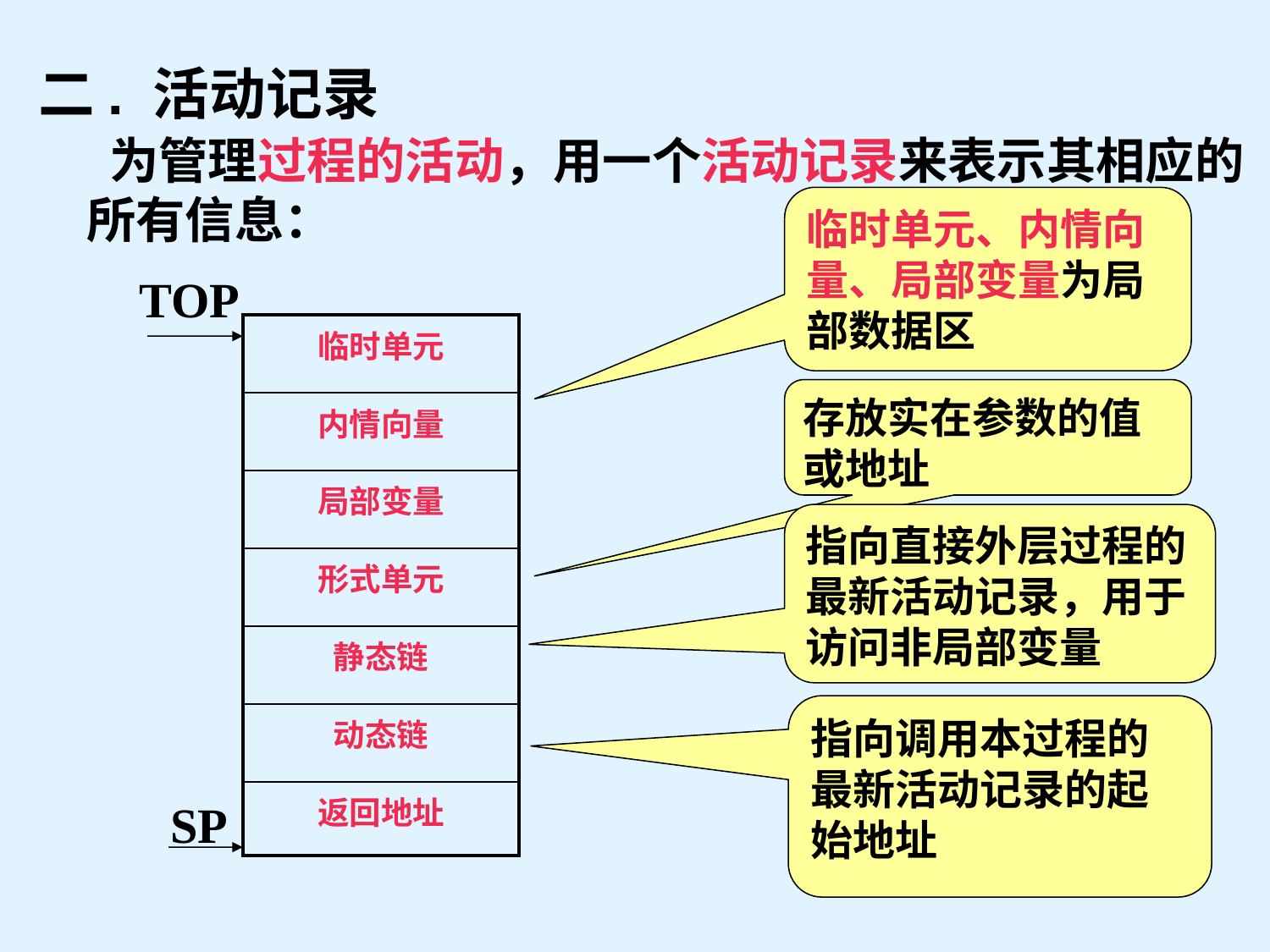

二. 活动记录
 为管理过程的活动，用一个活动记录来表示其相应的所有信息：
临时单元、内情向量、局部变量为局部数据区
TOP

SP

| 临时单元 |
| --- |
| 内情向量 |
| 局部变量 |
| 形式单元 |
| 静态链 |
| 动态链 |
| 返回地址 |
存放实在参数的值或地址

指向直接外层过程的最新活动记录，用于访问非局部变量
指向调用本过程的最新活动记录的起始地址